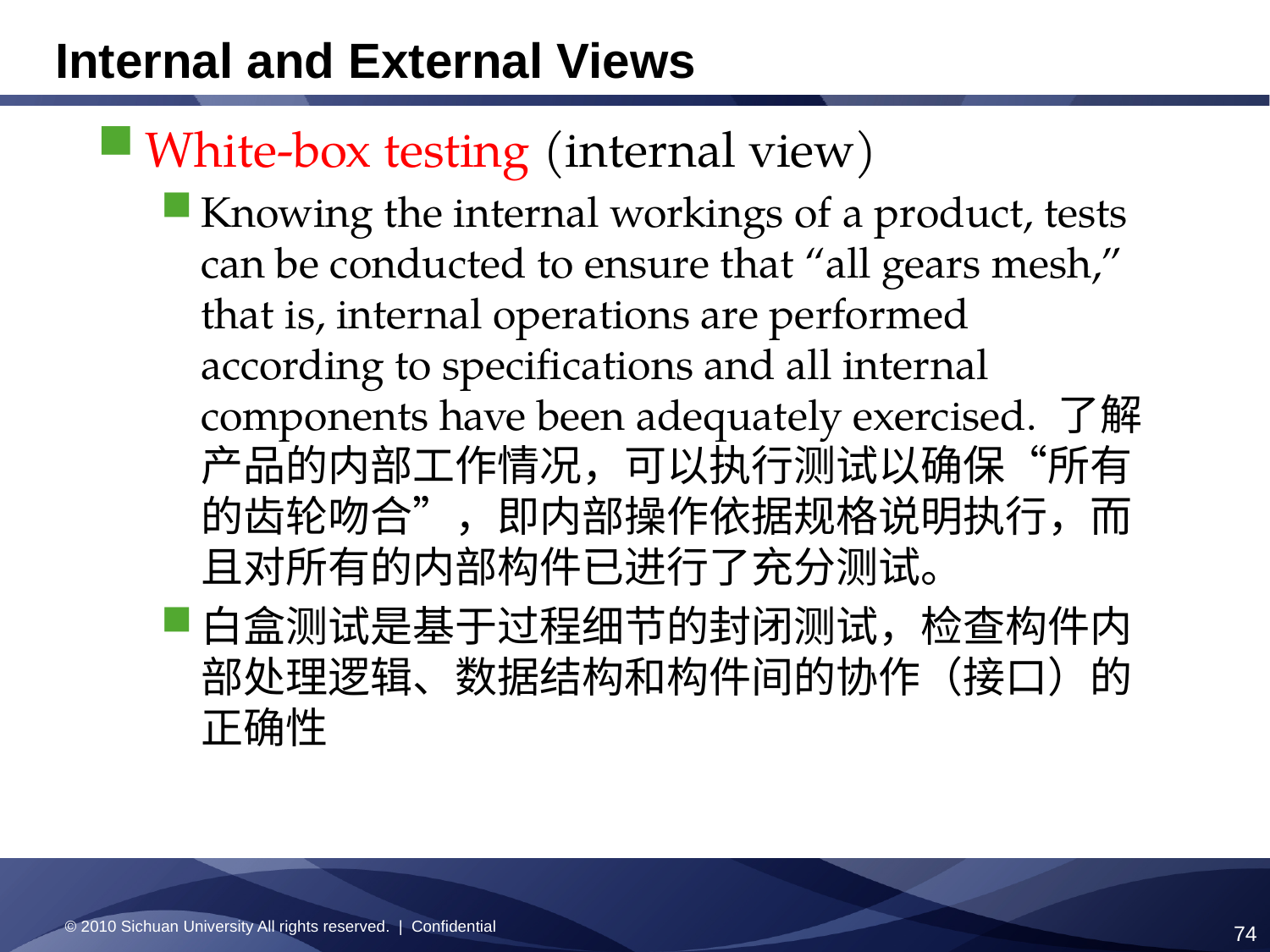

# Internal and External Views
White-box testing (internal view)
Knowing the internal workings of a product, tests can be conducted to ensure that “all gears mesh,” that is, internal operations are performed according to specifications and all internal components have been adequately exercised. 了解产品的内部工作情况，可以执行测试以确保“所有的齿轮吻合”，即内部操作依据规格说明执行，而且对所有的内部构件已进行了充分测试。
白盒测试是基于过程细节的封闭测试，检查构件内部处理逻辑、数据结构和构件间的协作（接口）的正确性
© 2010 Sichuan University All rights reserved.  |  Confidential
74